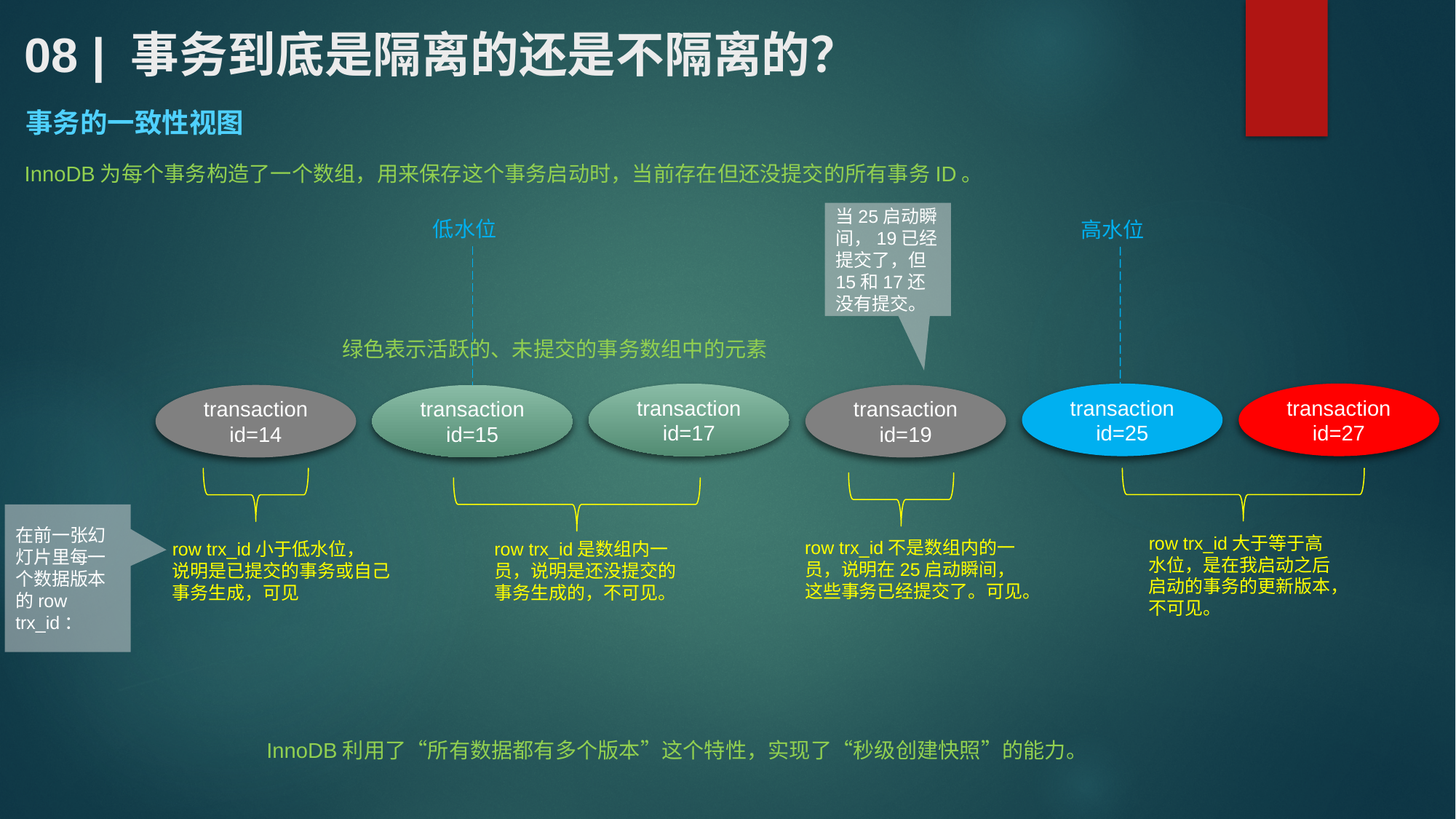

# 08 | 事务到底是隔离的还是不隔离的？
事务的一致性视图
InnoDB为每个事务构造了一个数组，用来保存这个事务启动时，当前存在但还没提交的所有事务ID。
当25启动瞬间，19已经提交了，但15和17还没有提交。
低水位
高水位
绿色表示活跃的、未提交的事务数组中的元素

transaction id=17
transaction id=25
transaction id=27
transaction id=14
transaction id=15
transaction id=19

在前一张幻灯片里每一个数据版本的row trx_id：
row trx_id大于等于高水位，是在我启动之后启动的事务的更新版本，不可见。
row trx_id不是数组内的一员，说明在25启动瞬间，这些事务已经提交了。可见。
row trx_id小于低水位，
说明是已提交的事务或自己事务生成，可见
row trx_id是数组内一员，说明是还没提交的事务生成的，不可见。
InnoDB利用了“所有数据都有多个版本”这个特性，实现了“秒级创建快照”的能力。